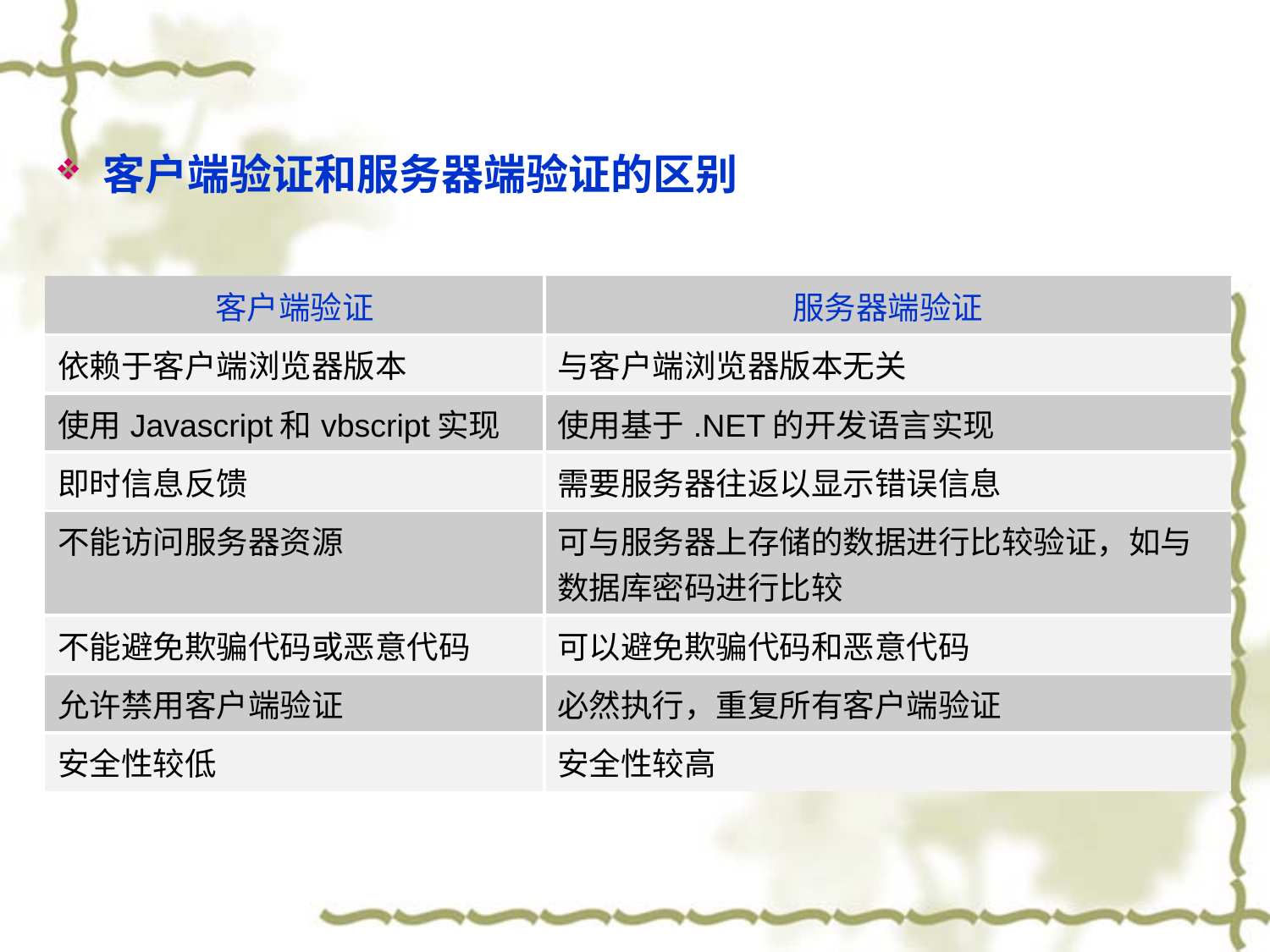

客户端验证和服务器端验证的区别
| 客户端验证 | 服务器端验证 |
| --- | --- |
| 依赖于客户端浏览器版本 | 与客户端浏览器版本无关 |
| 使用Javascript和vbscript实现 | 使用基于.NET的开发语言实现 |
| 即时信息反馈 | 需要服务器往返以显示错误信息 |
| 不能访问服务器资源 | 可与服务器上存储的数据进行比较验证，如与数据库密码进行比较 |
| 不能避免欺骗代码或恶意代码 | 可以避免欺骗代码和恶意代码 |
| 允许禁用客户端验证 | 必然执行，重复所有客户端验证 |
| 安全性较低 | 安全性较高 |